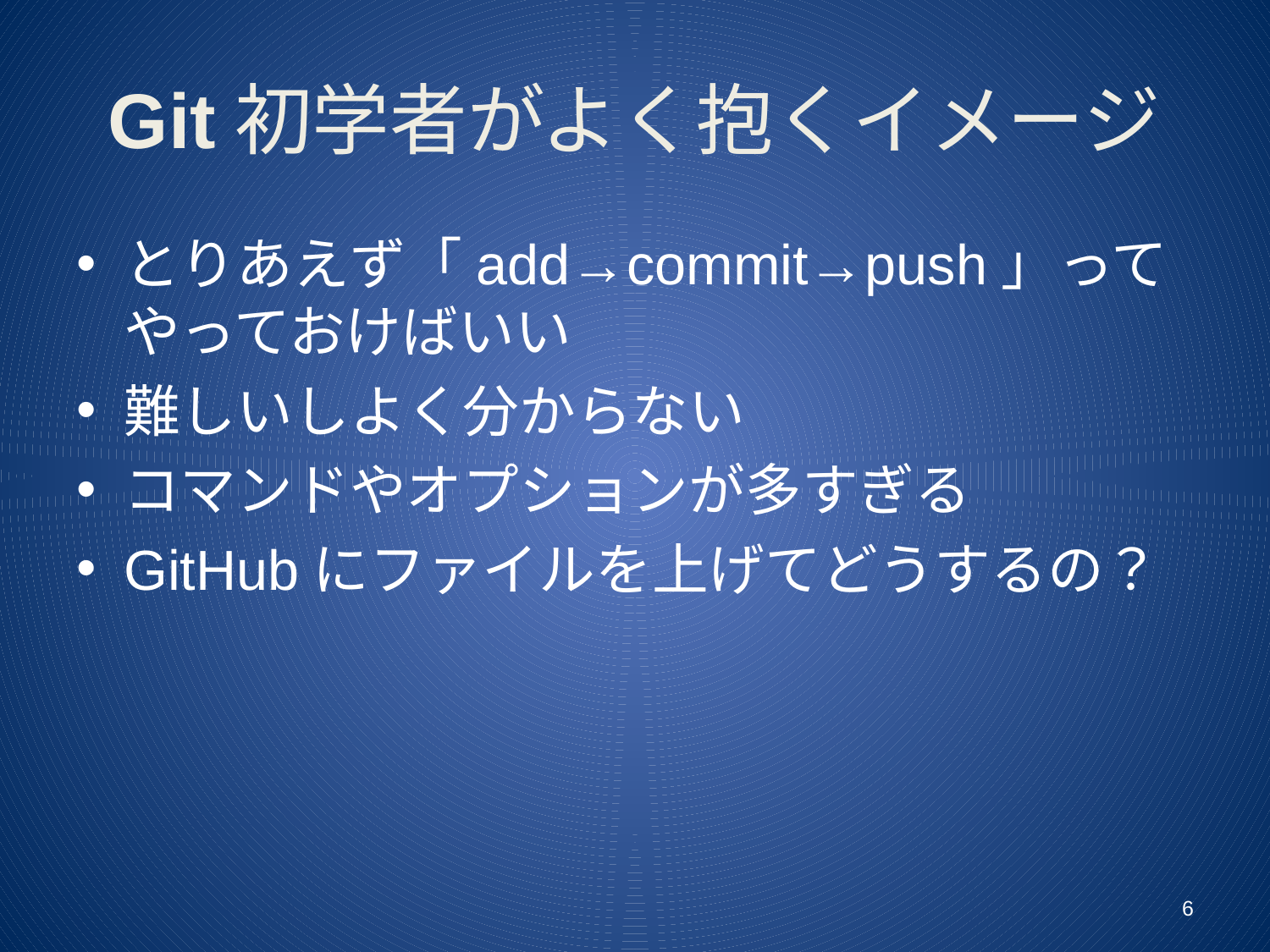

# Git初学者がよく抱くイメージ
とりあえず「add→commit→push」ってやっておけばいい
難しいしよく分からない
コマンドやオプションが多すぎる
GitHubにファイルを上げてどうするの？
6